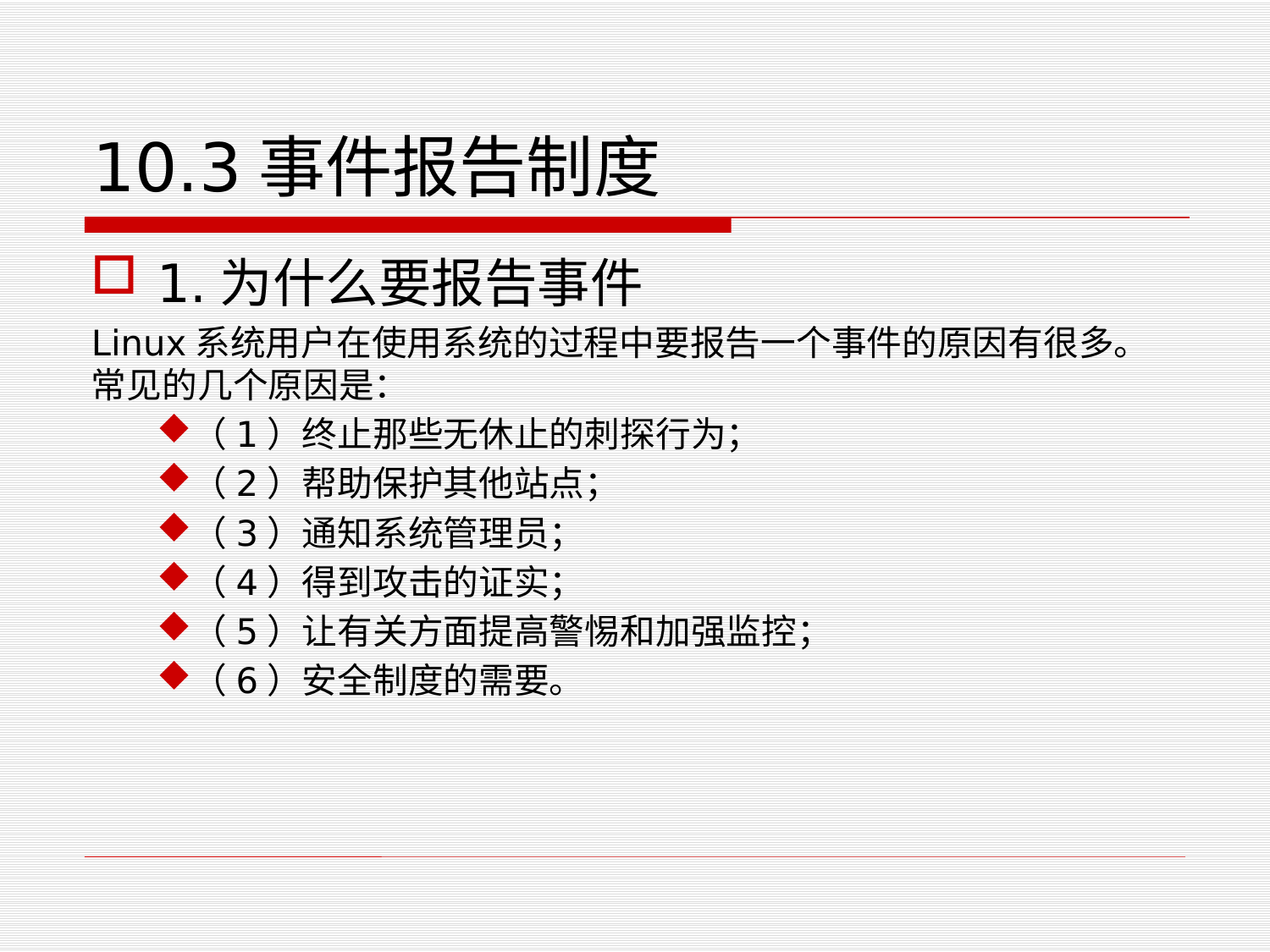

# 10.3事件报告制度
1.为什么要报告事件
Linux系统用户在使用系统的过程中要报告一个事件的原因有很多。常见的几个原因是：
（1）终止那些无休止的刺探行为；
（2）帮助保护其他站点；
（3）通知系统管理员；
（4）得到攻击的证实；
（5）让有关方面提高警惕和加强监控；
（6）安全制度的需要。